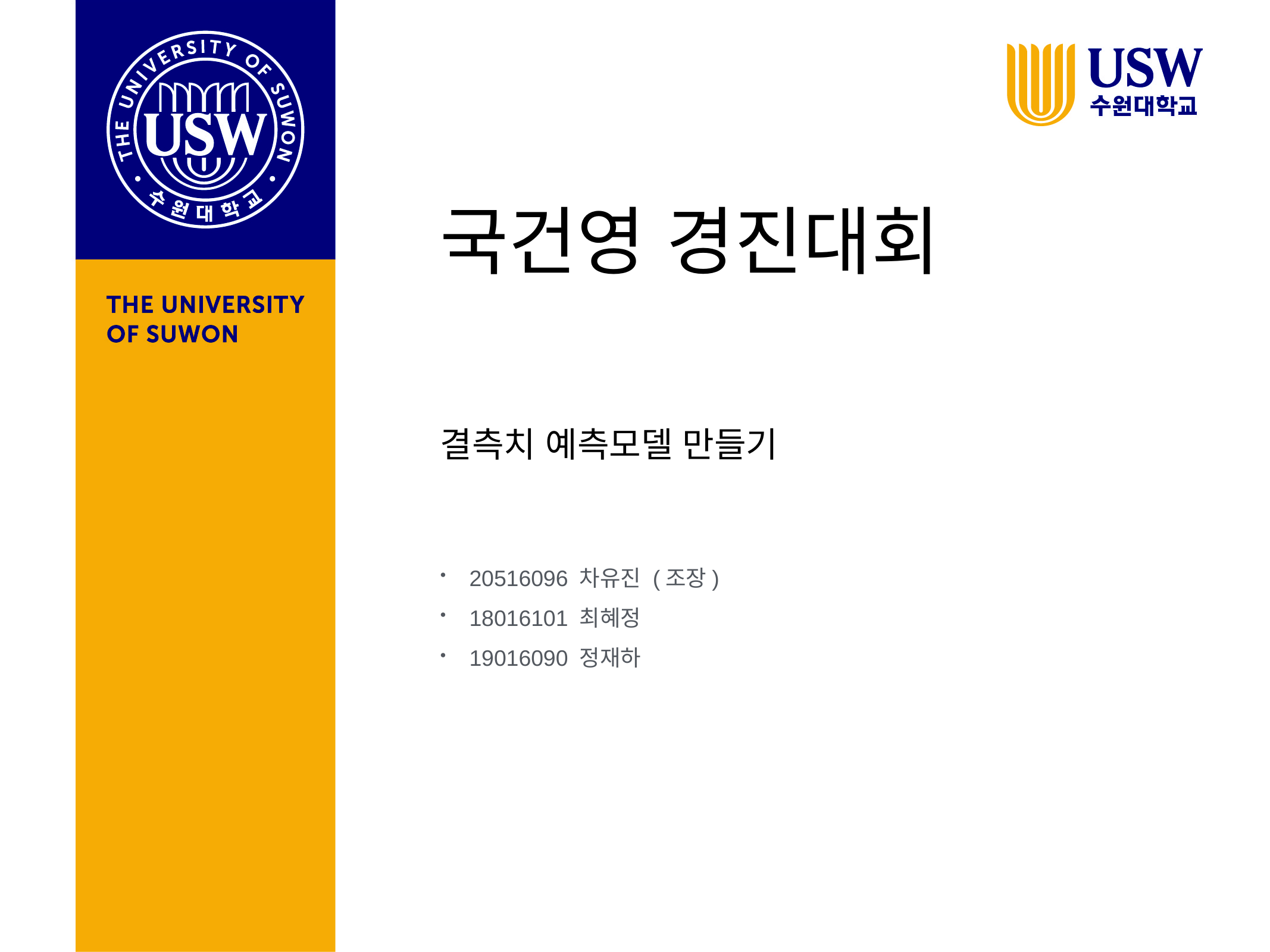

# 국건영 경진대회

결측치 예측모델 만들기
20516096 차유진 (조장)
18016101 최혜정
19016090 정재하